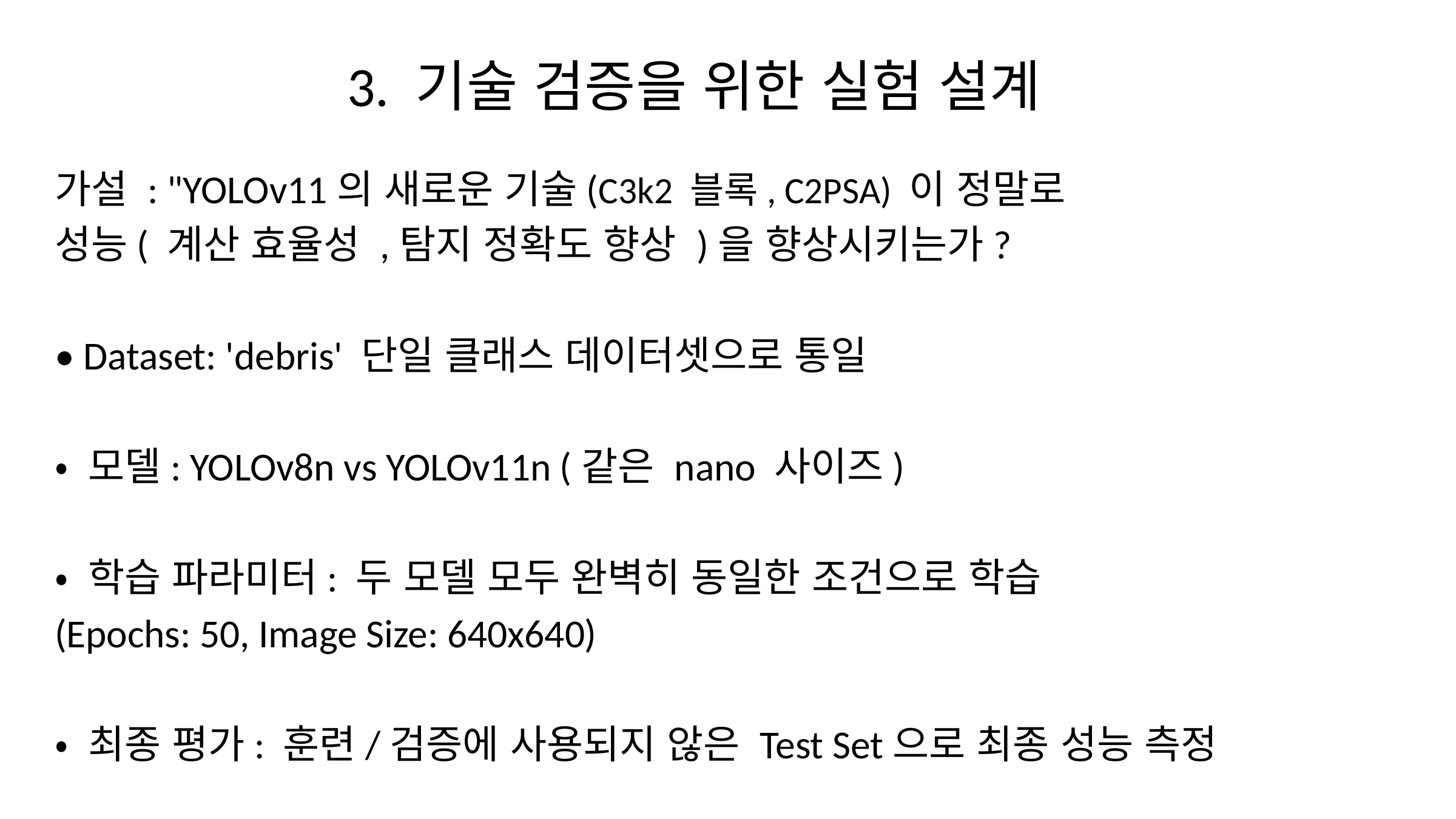

# 3. 기술 검증을 위한 실험 설계
가설 : "YOLOv11의 새로운 기술(C3k2 블록, C2PSA) 이 정말로
성능( 계산 효율성 ,탐지 정확도 향상 )을 향상시키는가?

• Dataset: 'debris' 단일 클래스 데이터셋으로 통일

• 모델: YOLOv8n vs YOLOv11n (같은 nano 사이즈)

• 학습 파라미터: 두 모델 모두 완벽히 동일한 조건으로 학습
(Epochs: 50, Image Size: 640x640)

• 최종 평가: 훈련/검증에 사용되지 않은 Test Set으로 최종 성능 측정